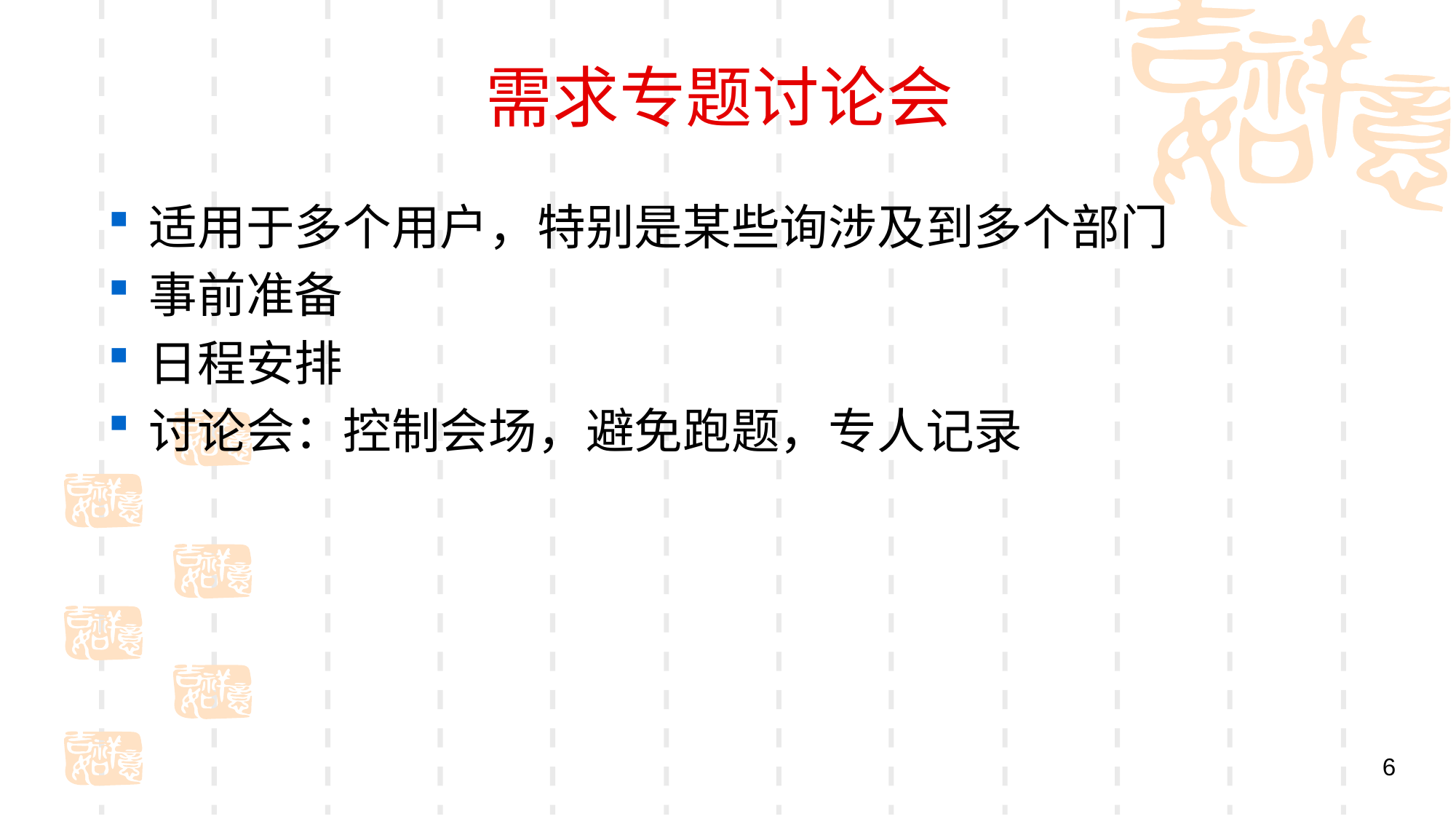

# 需求专题讨论会
适用于多个用户，特别是某些询涉及到多个部门
事前准备
日程安排
讨论会：控制会场，避免跑题，专人记录
6